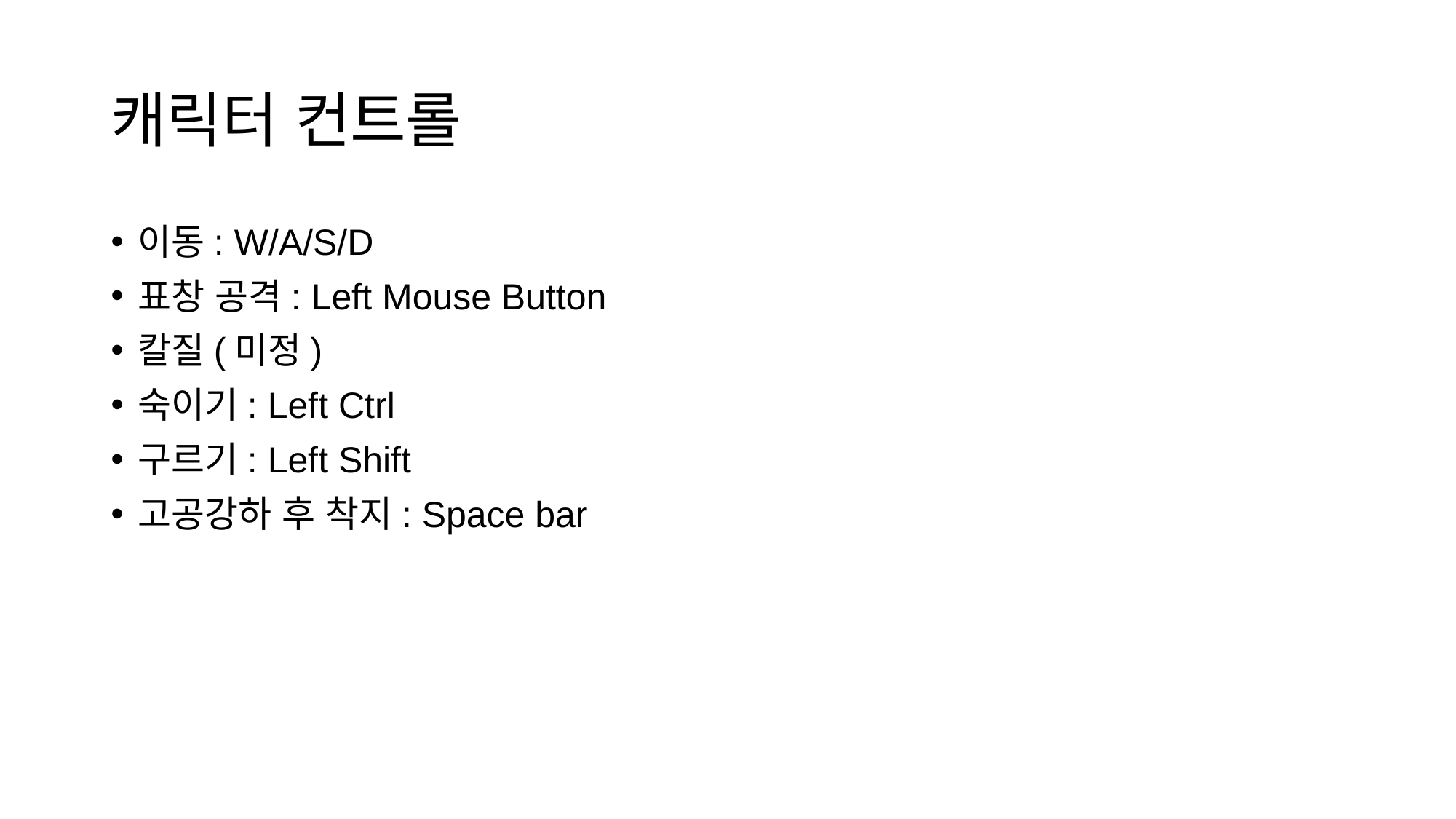

# 캐릭터 컨트롤
이동: W/A/S/D
표창 공격: Left Mouse Button
칼질(미정)
숙이기: Left Ctrl
구르기: Left Shift
고공강하 후 착지: Space bar